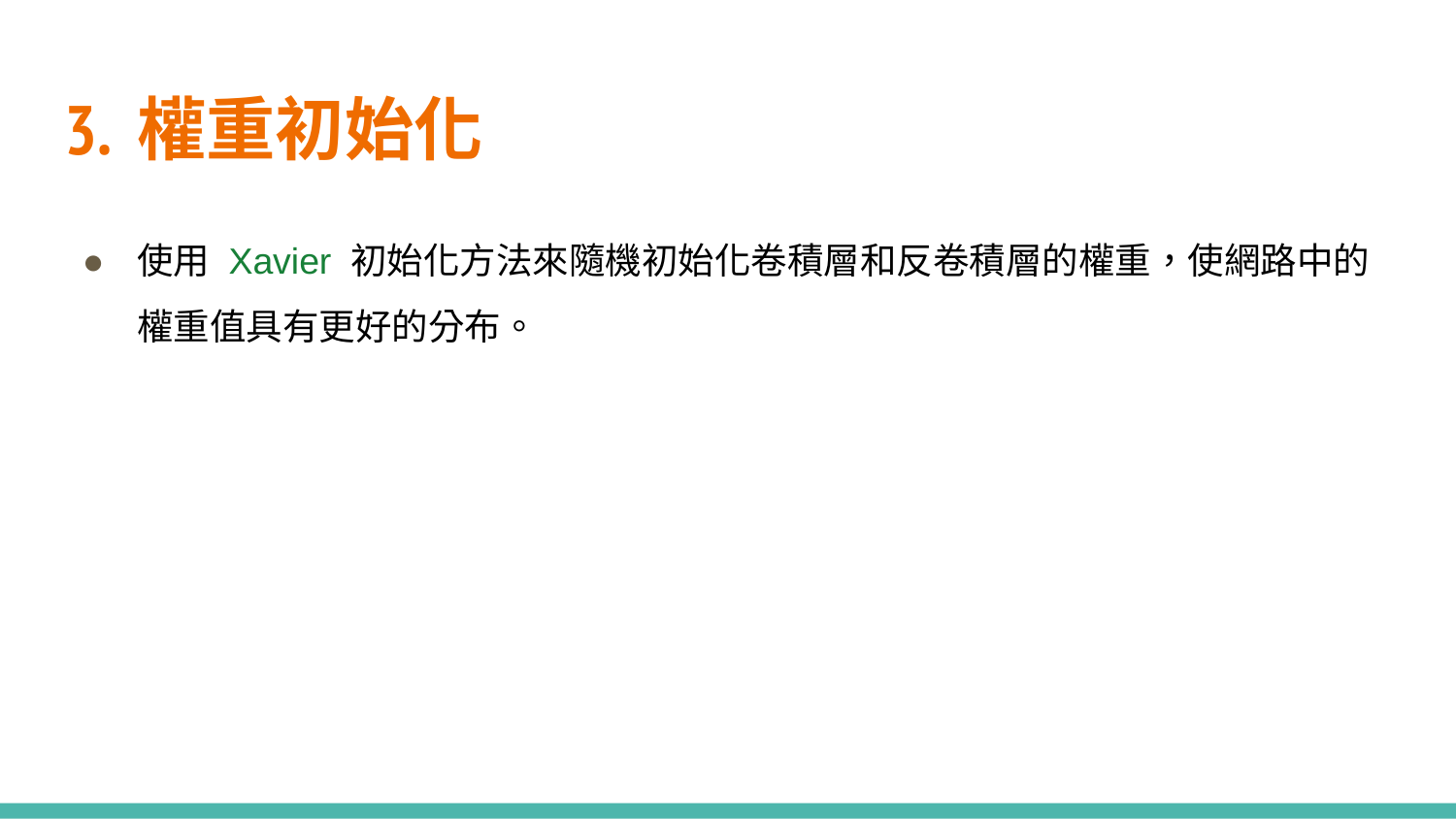

# 3. 權重初始化
使用 Xavier 初始化方法來隨機初始化卷積層和反卷積層的權重，使網路中的權重值具有更好的分布。